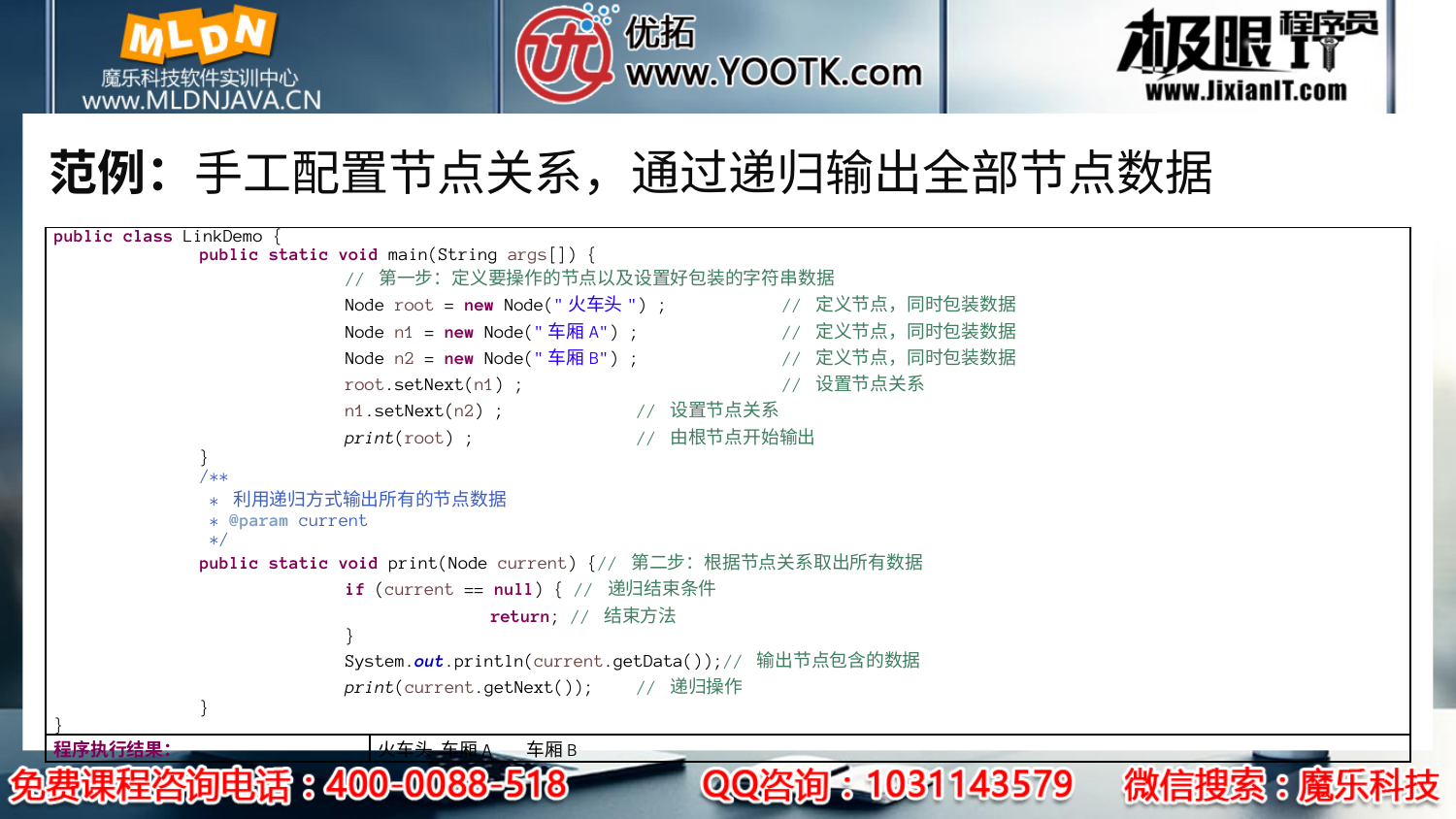

# 范例：手工配置节点关系，通过递归输出全部节点数据
| public class LinkDemo { public static void main(String args[]) { // 第一步：定义要操作的节点以及设置好包装的字符串数据 Node root = new Node("火车头") ; // 定义节点，同时包装数据 Node n1 = new Node("车厢A") ; // 定义节点，同时包装数据 Node n2 = new Node("车厢B") ; // 定义节点，同时包装数据 root.setNext(n1) ; // 设置节点关系 n1.setNext(n2) ; // 设置节点关系 print(root) ; // 由根节点开始输出 } /\*\* \* 利用递归方式输出所有的节点数据 \* @param current \*/ public static void print(Node current) {// 第二步：根据节点关系取出所有数据 if (current == null) { // 递归结束条件 return; // 结束方法 } System.out.println(current.getData());// 输出节点包含的数据 print(current.getNext()); // 递归操作 } } |  |
| --- | --- |
| 程序执行结果： | 火车头 车厢A 车厢B |